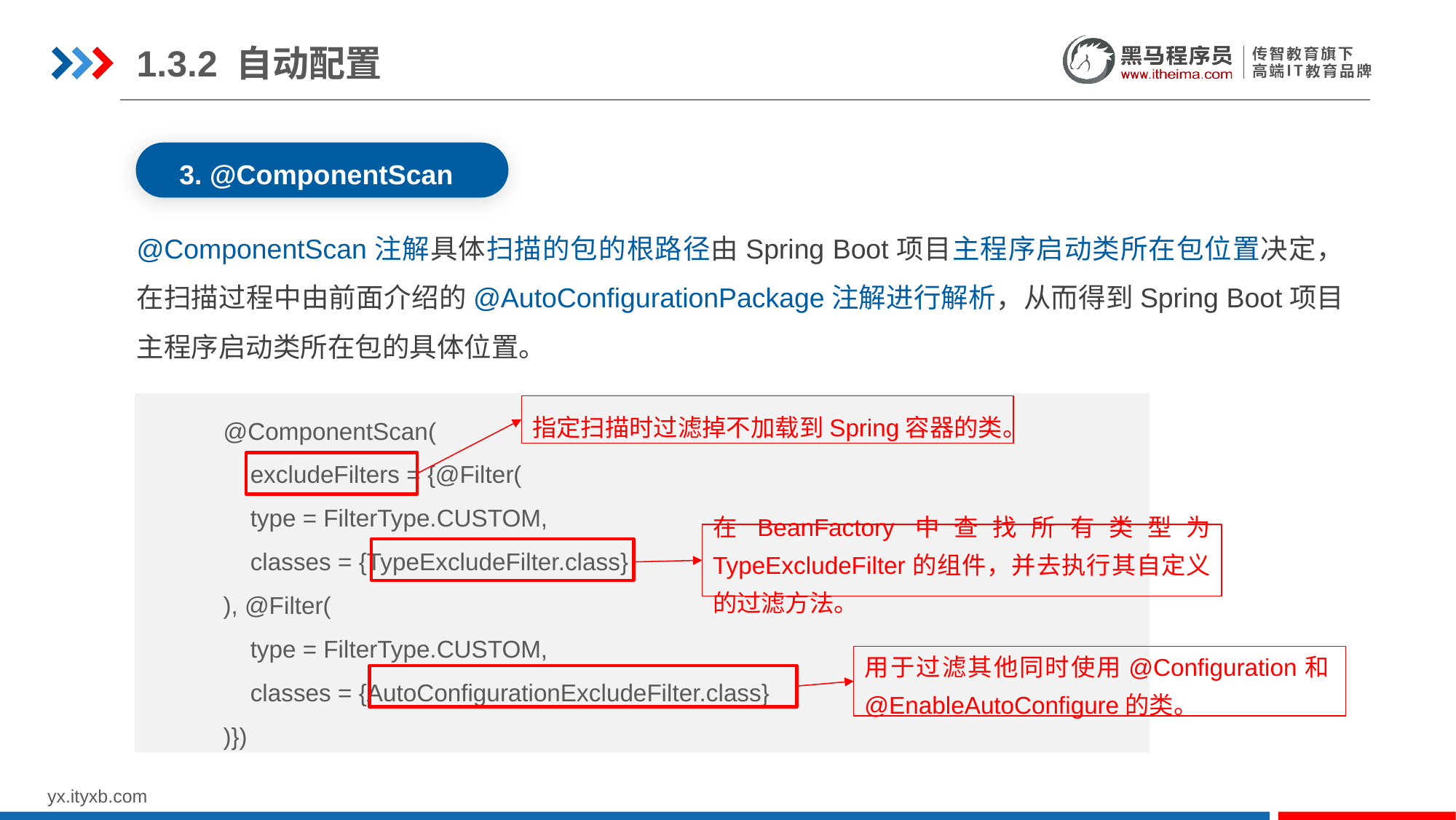

1.3.2 自动配置
3. @ComponentScan

@ComponentScan注解具体扫描的包的根路径由Spring Boot项目主程序启动类所在包位置决定，在扫描过程中由前面介绍的@AutoConfigurationPackage注解进行解析，从而得到Spring Boot项目主程序启动类所在包的具体位置。

@ComponentScan(
    excludeFilters = {@Filter(
    type = FilterType.CUSTOM,
    classes = {TypeExcludeFilter.class}
), @Filter(
    type = FilterType.CUSTOM,
    classes = {AutoConfigurationExcludeFilter.class}
)})
指定扫描时过滤掉不加载到Spring容器的类。

在BeanFactory中查找所有类型为 TypeExcludeFilter的组件，并去执行其自定义的过滤方法。

用于过滤其他同时使用@Configuration和@EnableAutoConfigure的类。